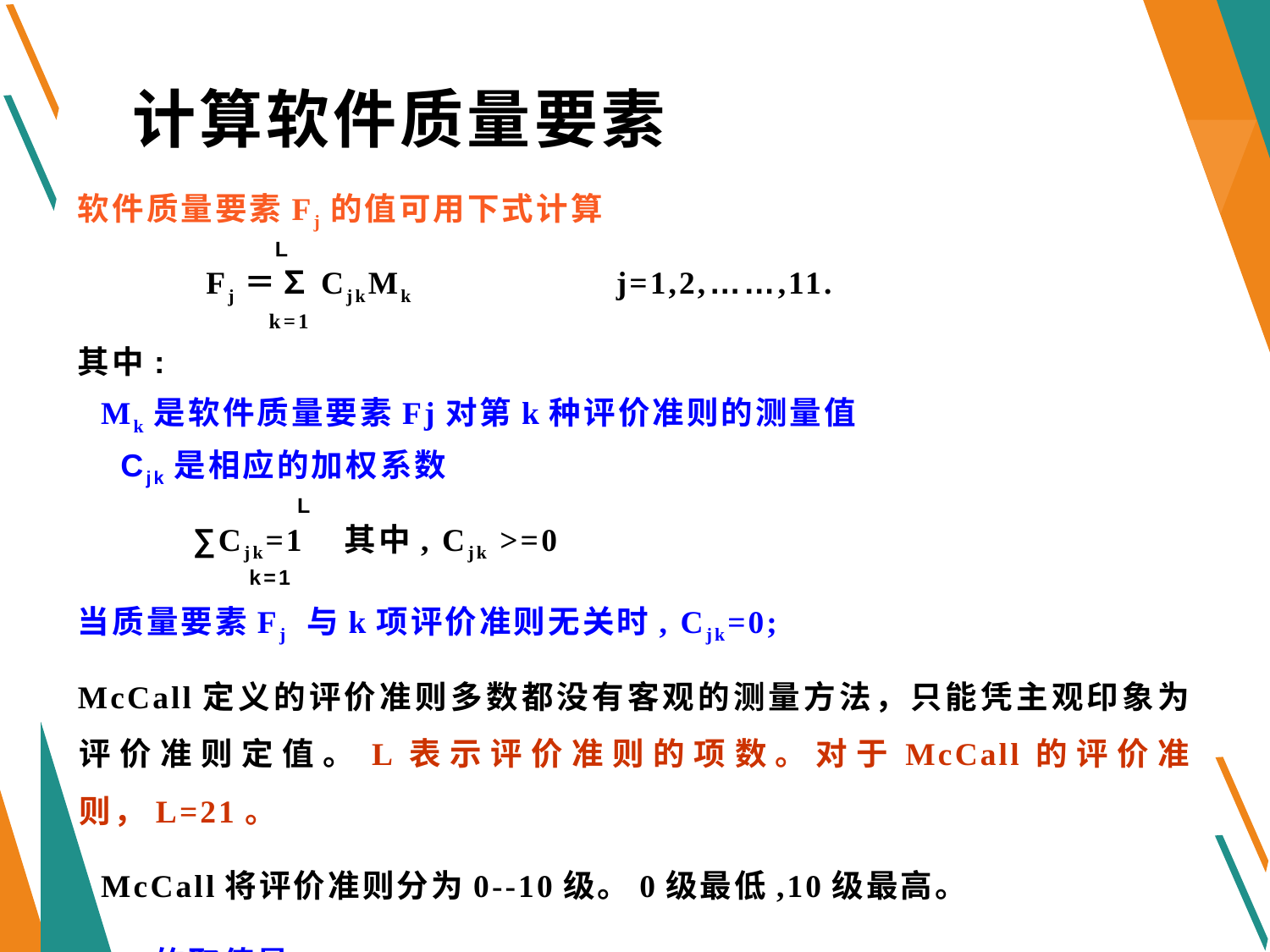

# 计算软件质量要素
软件质量要素Fj的值可用下式计算
                       L
            Fj＝∑CjkMk                   j=1,2,……,11.
                        k=1
其中:
  Mk是软件质量要素Fj对第k种评价准则的测量值
    Cjk是相应的加权系数
		        L
          ∑Cjk=1   其中, Cjk >=0
                    k=1
当质量要素Fj 与k项评价准则无关时, Cjk=0;
McCall定义的评价准则多数都没有客观的测量方法，只能凭主观印象为评价准则定值。L表示评价准则的项数。对于McCall的评价准则，L=21。
  McCall将评价准则分为0--10级。0级最低,10级最高。
  Mk的取值是 0 ,0.1 ,0.2 ,…, 1.0